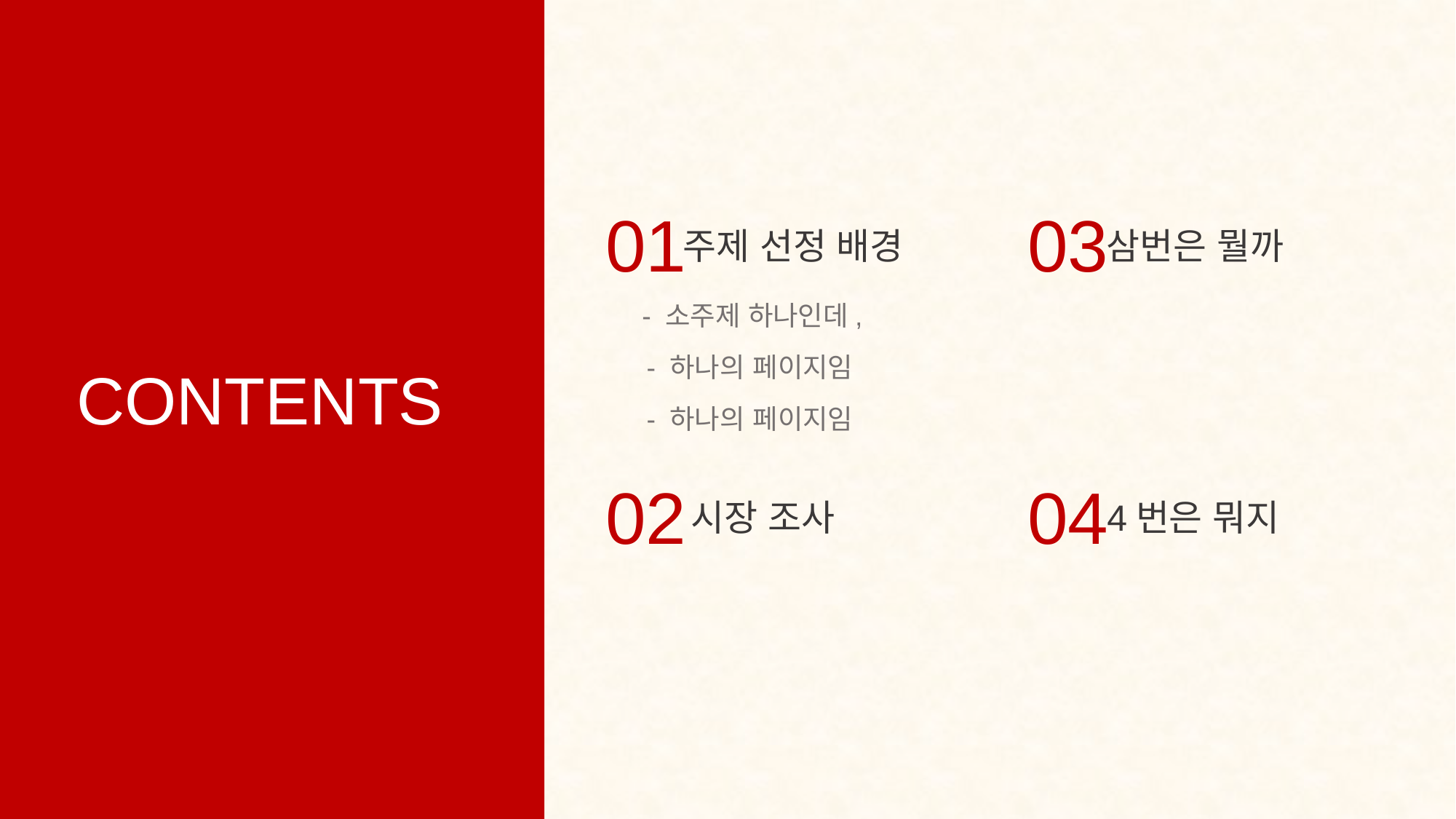

01
03
주제 선정 배경
삼번은 뭘까
- 소주제 하나인데,
- 하나의 페이지임
CONTENTS
- 하나의 페이지임
02
04
시장 조사
4번은 뭐지